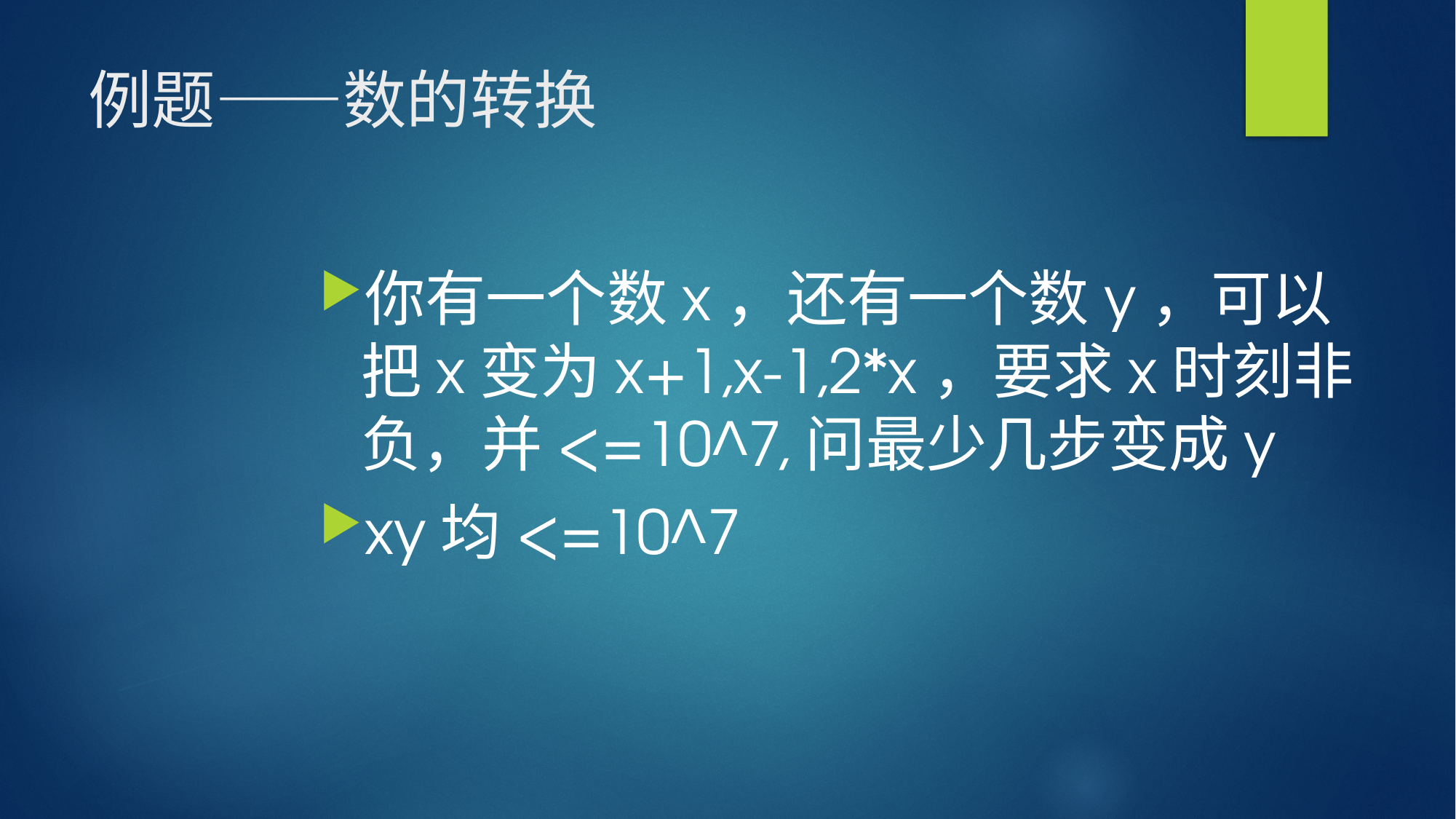

# 例题——数的转换
你有一个数x，还有一个数y，可以把x变为x+1,x-1,2*x，要求x时刻非负，并<=10^7,问最少几步变成y
xy均<=10^7